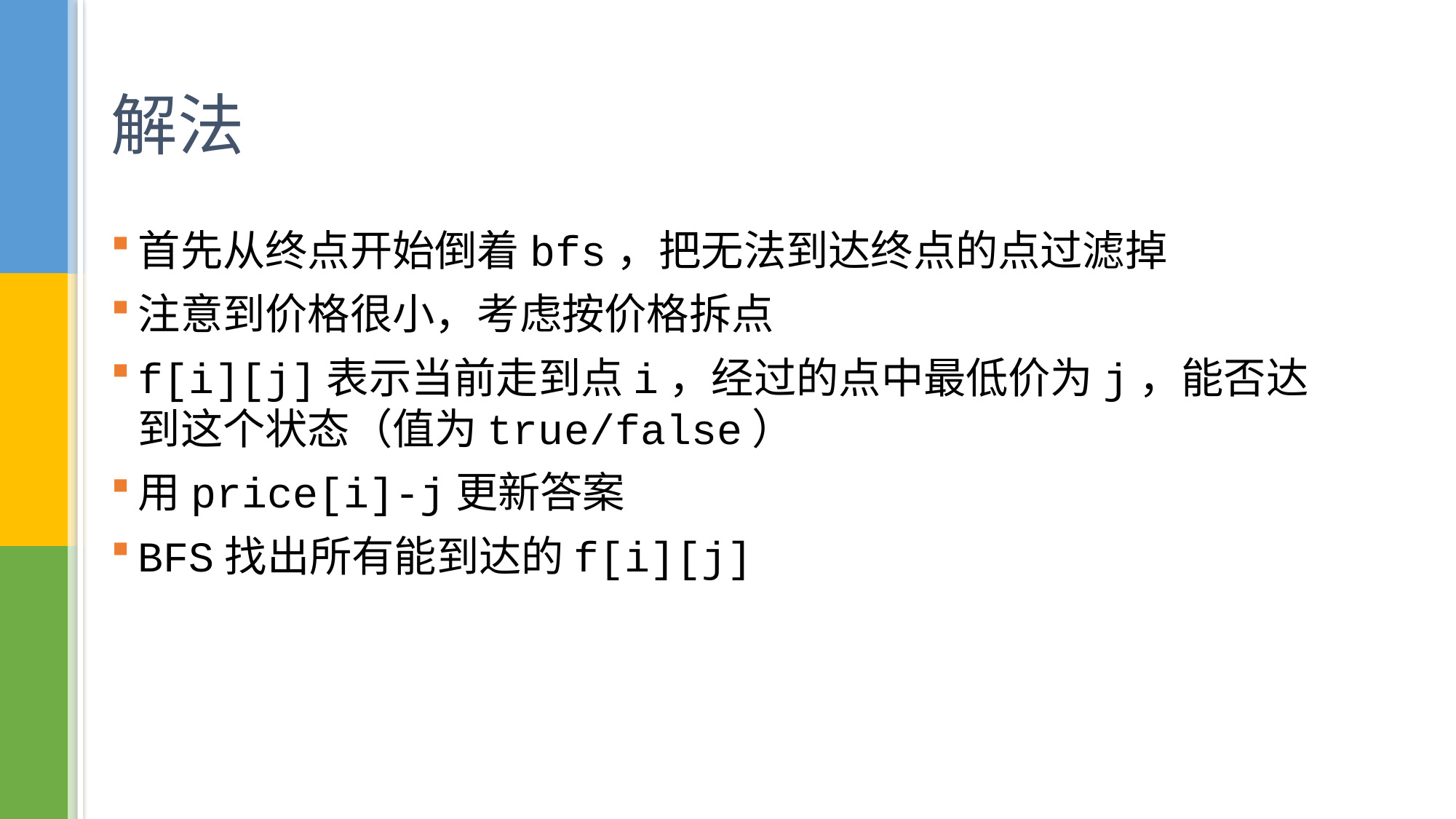

# 解法
首先从终点开始倒着bfs，把无法到达终点的点过滤掉
注意到价格很小，考虑按价格拆点
f[i][j]表示当前走到点i，经过的点中最低价为j，能否达到这个状态（值为true/false）
用price[i]-j更新答案
BFS找出所有能到达的f[i][j]